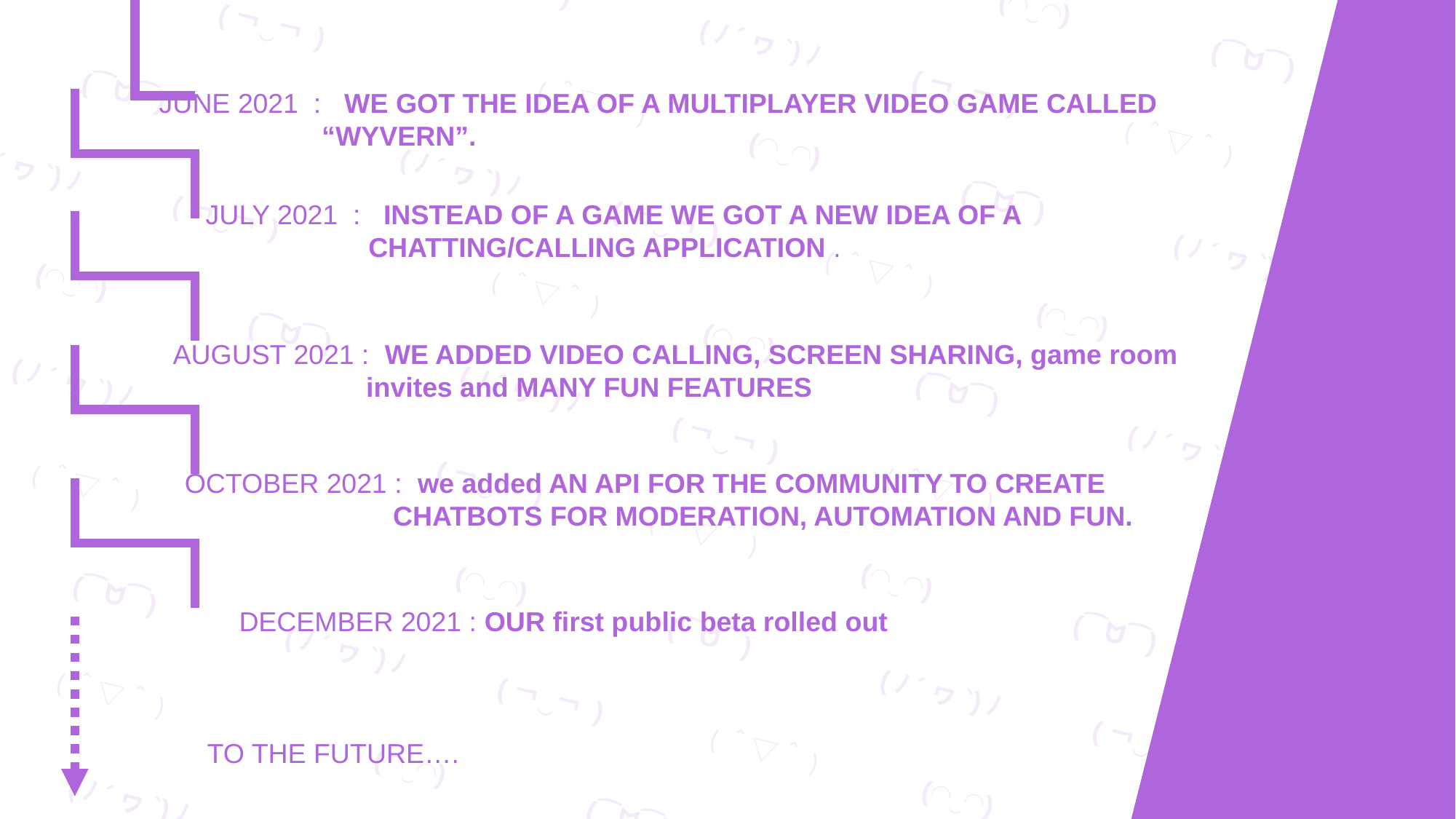

(⁀ᗢ⁀)		(ﾉ´ヮ`)ﾉ	(￢‿￢ )		(＾▽＾)	(⌒‿⌒)		(⁀ᗢ⁀)		(ﾉ´ヮ`)ﾉ	(￢‿￢ )		(＾▽＾)	(⌒‿⌒)		(⁀ᗢ⁀)		(ﾉ´ヮ`)ﾉ	(￢‿￢ )		(＾▽＾)	(⌒‿⌒)		(⁀ᗢ⁀)		(ﾉ´ヮ`)ﾉ	(￢‿￢ )		(＾▽＾)	(⌒‿⌒)		(⁀ᗢ⁀)		(ﾉ´ヮ`)ﾉ	(￢‿￢ )		(＾▽＾)	(⌒‿⌒)		(⁀ᗢ⁀)		(ﾉ´ヮ`	)ﾉ		(￢‿￢ )			(＾▽＾)	(⌒‿⌒)		(⁀ᗢ⁀)		(ﾉ´ヮ`)ﾉ	(￢‿￢ )		(＾▽＾)	(⌒‿⌒)		(⁀ᗢ⁀)			(ﾉ´ヮ`)ﾉ	(￢‿￢ )		(＾▽＾)	(⌒‿⌒)		(⁀ᗢ⁀)			(⁀ᗢ⁀)		(ﾉ´ヮ`)ﾉ	(￢‿￢ )			(＾▽＾)	(⌒‿⌒)		(⁀ᗢ⁀)		(ﾉ´ヮ`)ﾉ	(￢‿￢ )		(＾▽＾)			(⌒‿⌒)		(⁀ᗢ⁀)		(ﾉ´ヮ`)ﾉ	(￢‿￢ )		(＾▽＾)			(⌒‿⌒)		(⁀ᗢ⁀)			(ﾉ´ヮ`)ﾉ			(￢‿￢ )		(＾▽＾)	(⌒‿⌒)		(⁀ᗢ⁀)		(ﾉ´ヮ`)ﾉ	(￢‿￢ )			(＾▽＾)			(⌒‿⌒)		(⁀ᗢ⁀)		(ﾉ´ヮ`)ﾉ	(￢‿￢ )		(＾▽＾)			(⌒‿⌒)		(⁀ᗢ⁀)		(ﾉ´ヮ`)ﾉ	(￢‿￢ )		(＾▽＾)	(⌒‿⌒)		(⁀ᗢ⁀)			(ﾉ´ヮ`)ﾉ	(￢‿￢ )			(＾▽＾)		(⌒‿⌒)		(⁀ᗢ⁀)		 (ﾉ´ヮ`)ﾉ	(￢‿￢ )		(＾▽＾)	(⌒‿⌒)		(⁀ᗢ⁀)		(ﾉ´ヮ`)ﾉ	(￢‿￢ )		(＾▽＾)	(⌒‿⌒)		(⁀ᗢ⁀)		(ﾉ´ヮ`)ﾉ	(￢‿￢ )		(＾▽＾)

JUNE 2021  :   WE GOT THE IDEA OF A MULTIPLAYER VIDEO GAME CALLED
  	       “WYVERN”.

JULY 2021  :   INSTEAD OF A GAME WE GOT A NEW IDEA OF A
	       CHATTING/CALLING APPLICATION .

AUGUST 2021 :  WE ADDED VIDEO CALLING, SCREEN SHARING, game room
	           invites and MANY FUN FEATURES

OCTOBER 2021 :  we added AN API FOR THE COMMUNITY TO CREATE
	             CHATBOTS FOR MODERATION, AUTOMATION AND FUN.

DECEMBER 2021 : OUR first public beta rolled out

TO THE FUTURE….